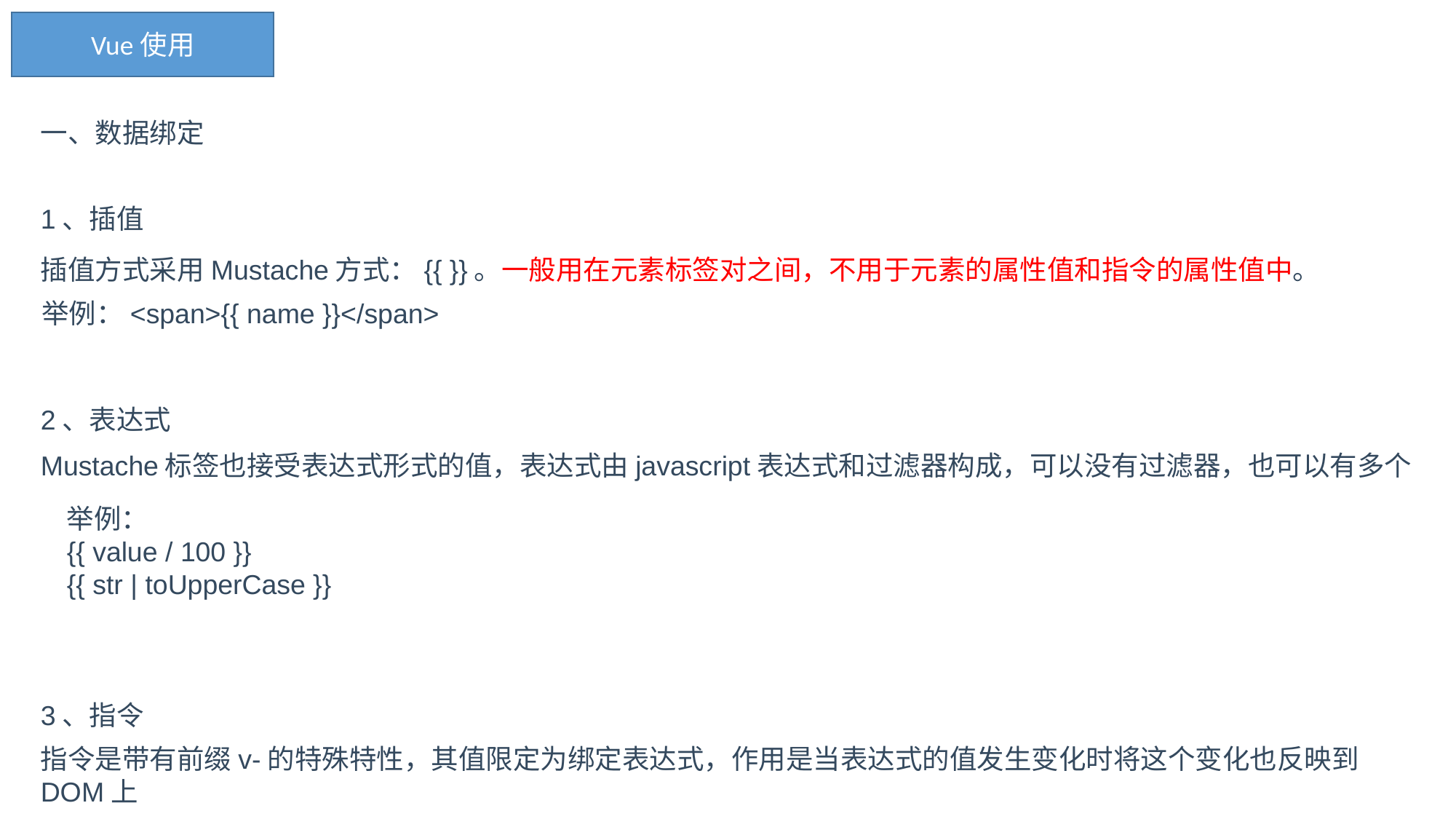

Vue使用
一、数据绑定
1、插值
插值方式采用Mustache方式：{{ }}。一般用在元素标签对之间，不用于元素的属性值和指令的属性值中。
举例：<span>{{ name }}</span>
2、表达式
Mustache标签也接受表达式形式的值，表达式由javascript表达式和过滤器构成，可以没有过滤器，也可以有多个
举例：
{{ value / 100 }}
{{ str | toUpperCase }}
3、指令
指令是带有前缀v-的特殊特性，其值限定为绑定表达式，作用是当表达式的值发生变化时将这个变化也反映到DOM上